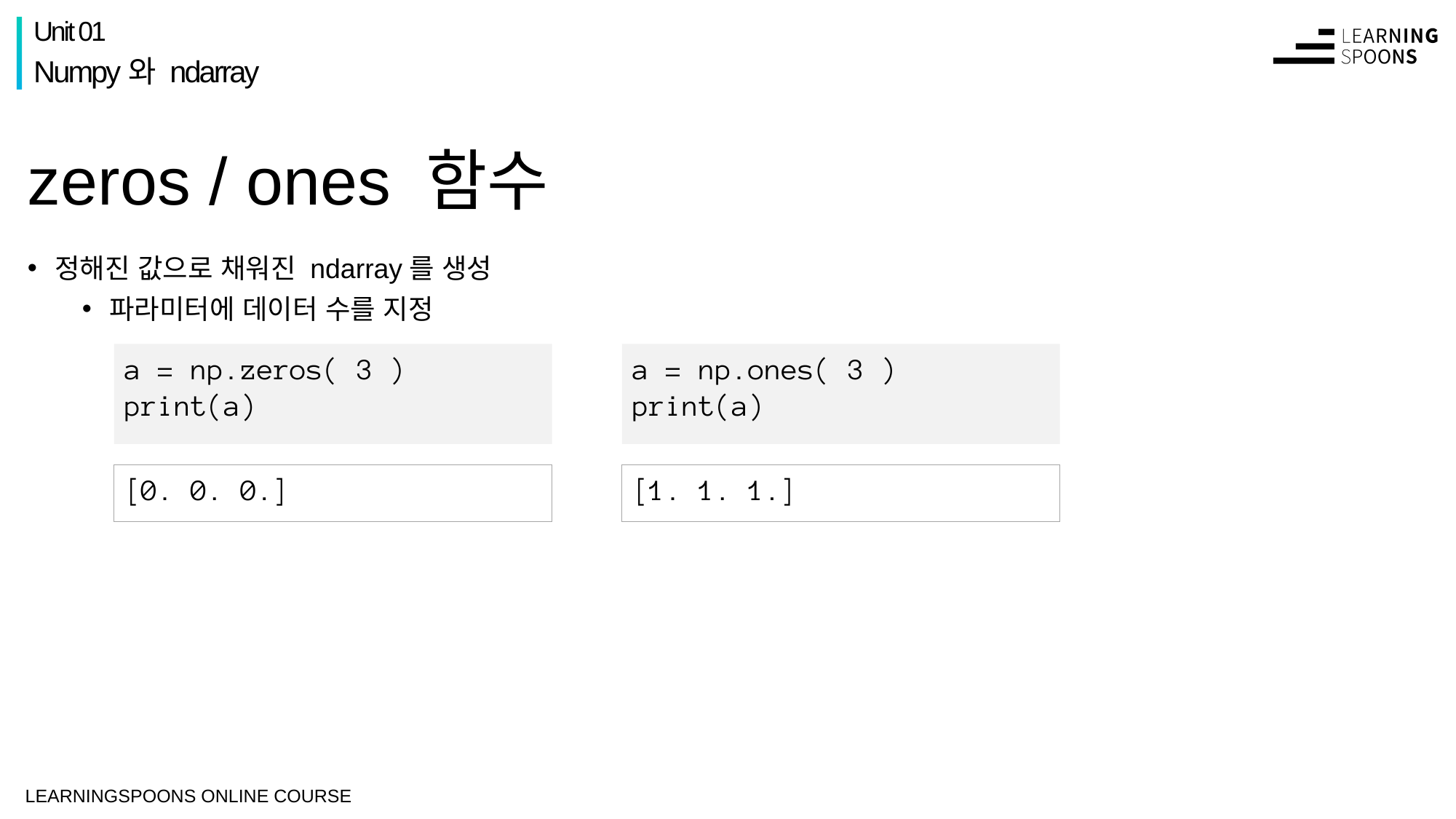

Unit 01
Numpy와 ndarray
# zeros / ones 함수
정해진 값으로 채워진 ndarray를 생성
파라미터에 데이터 수를 지정

a = np.zeros( 3 )
print(a)
a = np.ones( 3 )
print(a)
[0. 0. 0.]
[1. 1. 1.]